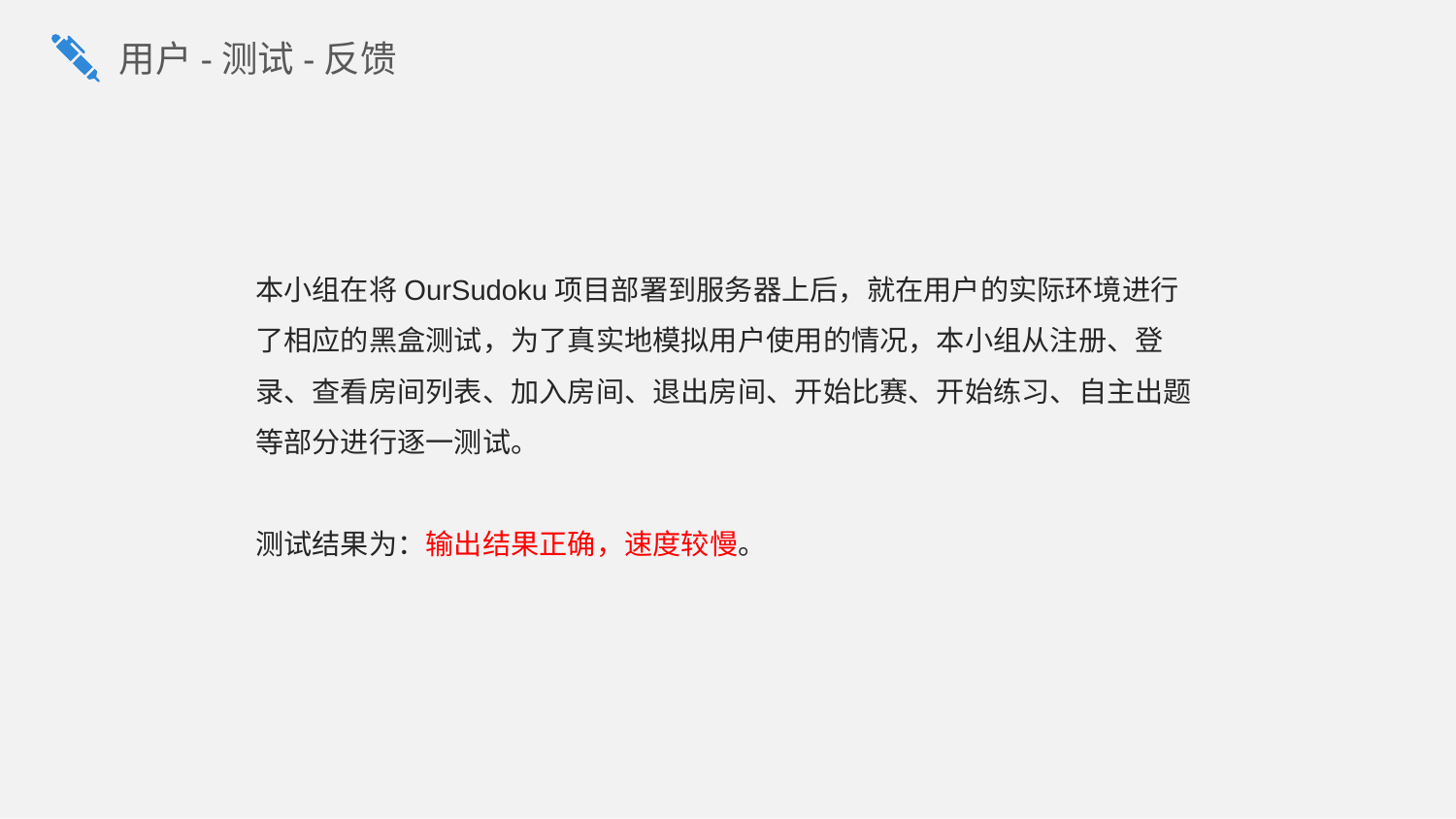

用户-测试-反馈
本小组在将OurSudoku项目部署到服务器上后，就在用户的实际环境进行了相应的黑盒测试，为了真实地模拟用户使用的情况，本小组从注册、登录、查看房间列表、加入房间、退出房间、开始比赛、开始练习、自主出题等部分进行逐一测试。

测试结果为：输出结果正确，速度较慢。